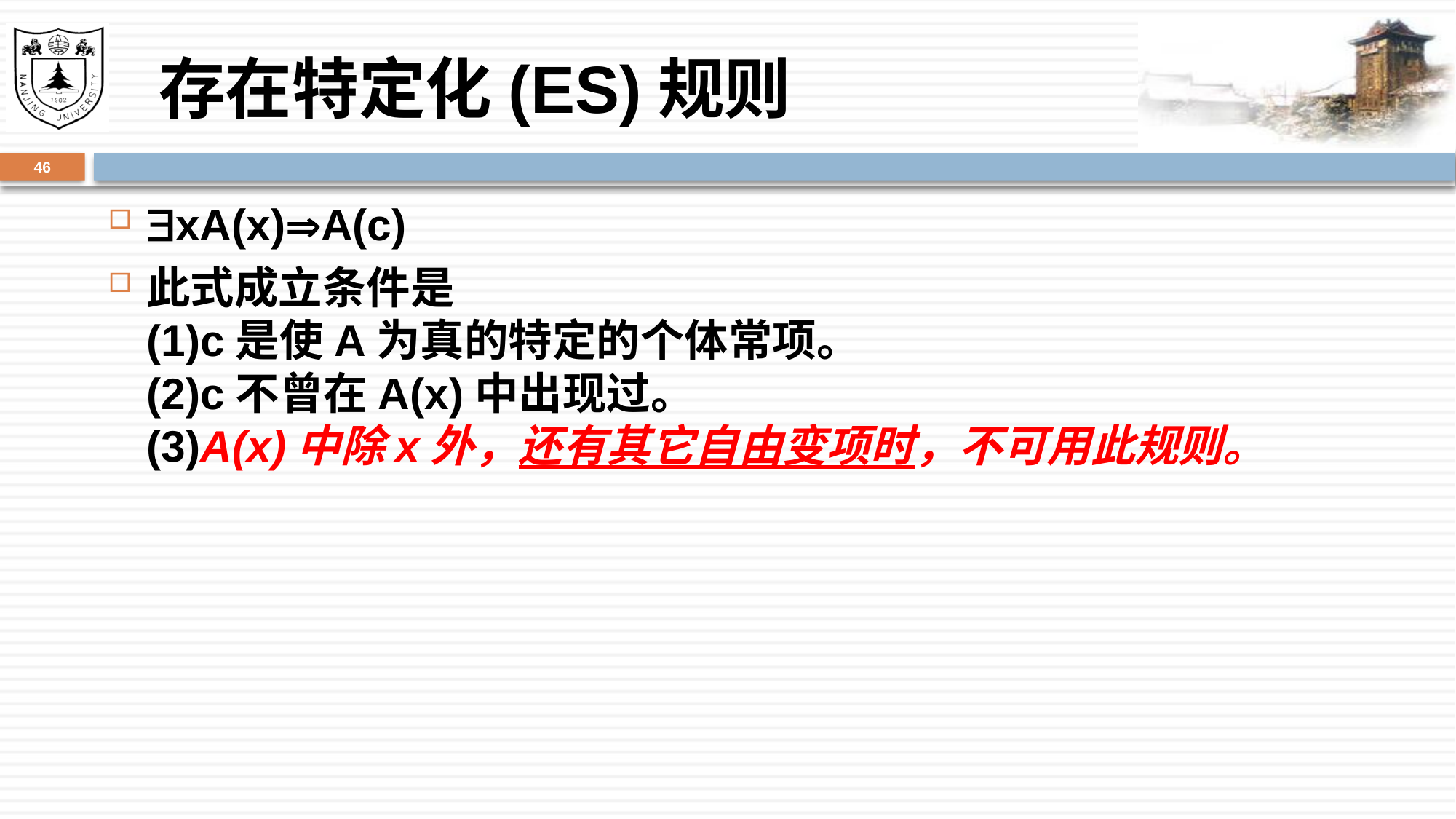

# 存在特定化(ES)规则
46
∃xA(x)⇒A(c)
此式成立条件是
(1)c是使A为真的特定的个体常项。
(2)c不曾在A(x)中出现过。
(3)A(x)中除x外，还有其它自由变项时，不可用此规则。